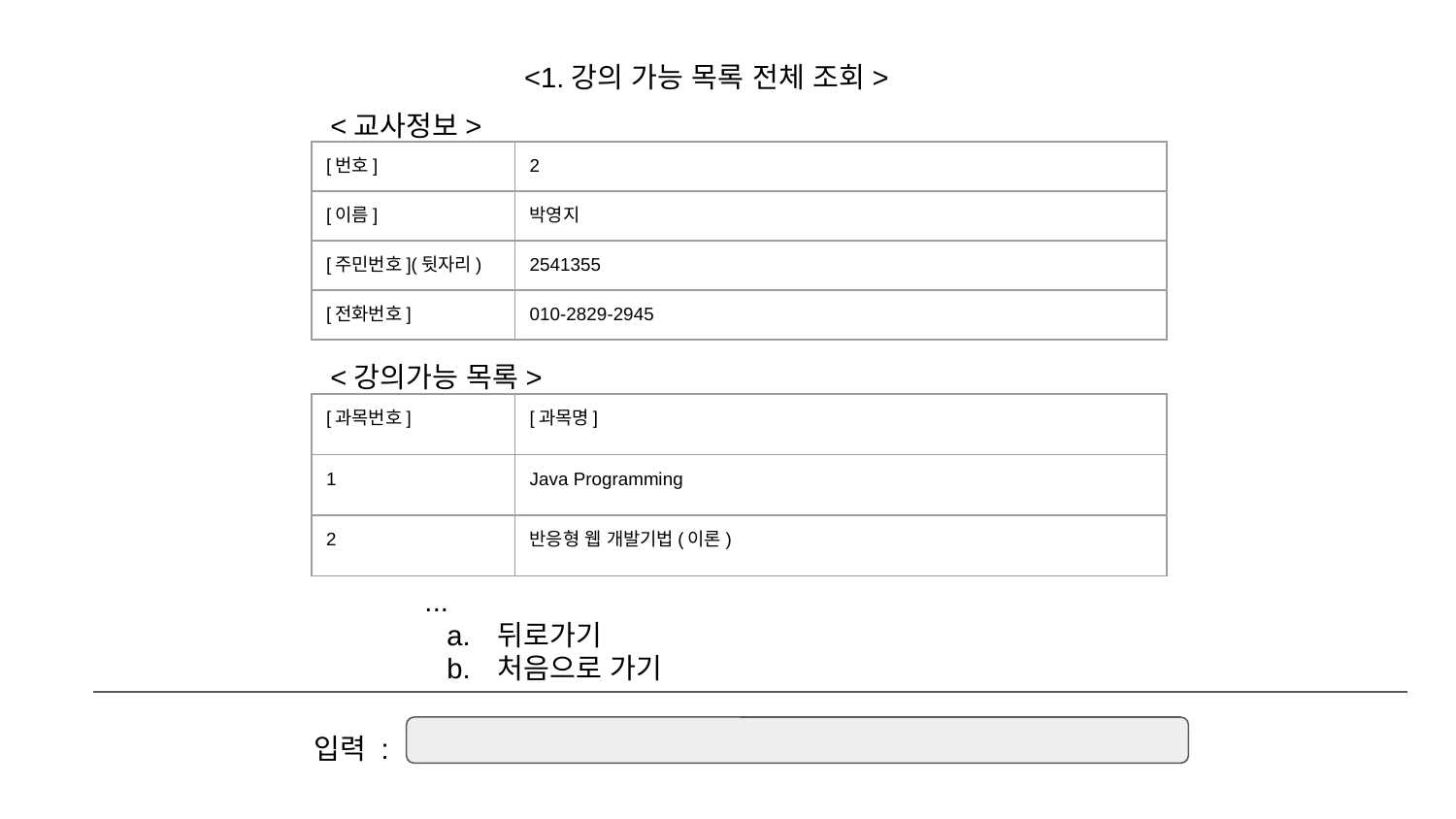

<1.강의 가능 목록 전체 조회>

...
뒤로가기
처음으로 가기
<교사정보>
| [번호] | 2 |
| --- | --- |
| [이름] | 박영지 |
| [주민번호](뒷자리) | 2541355 |
| [전화번호] | 010-2829-2945 |
<강의가능 목록>
| [과목번호] | [과목명] |
| --- | --- |
| 1 | Java Programming |
| 2 | 반응형 웹 개발기법(이론) |
입력 :